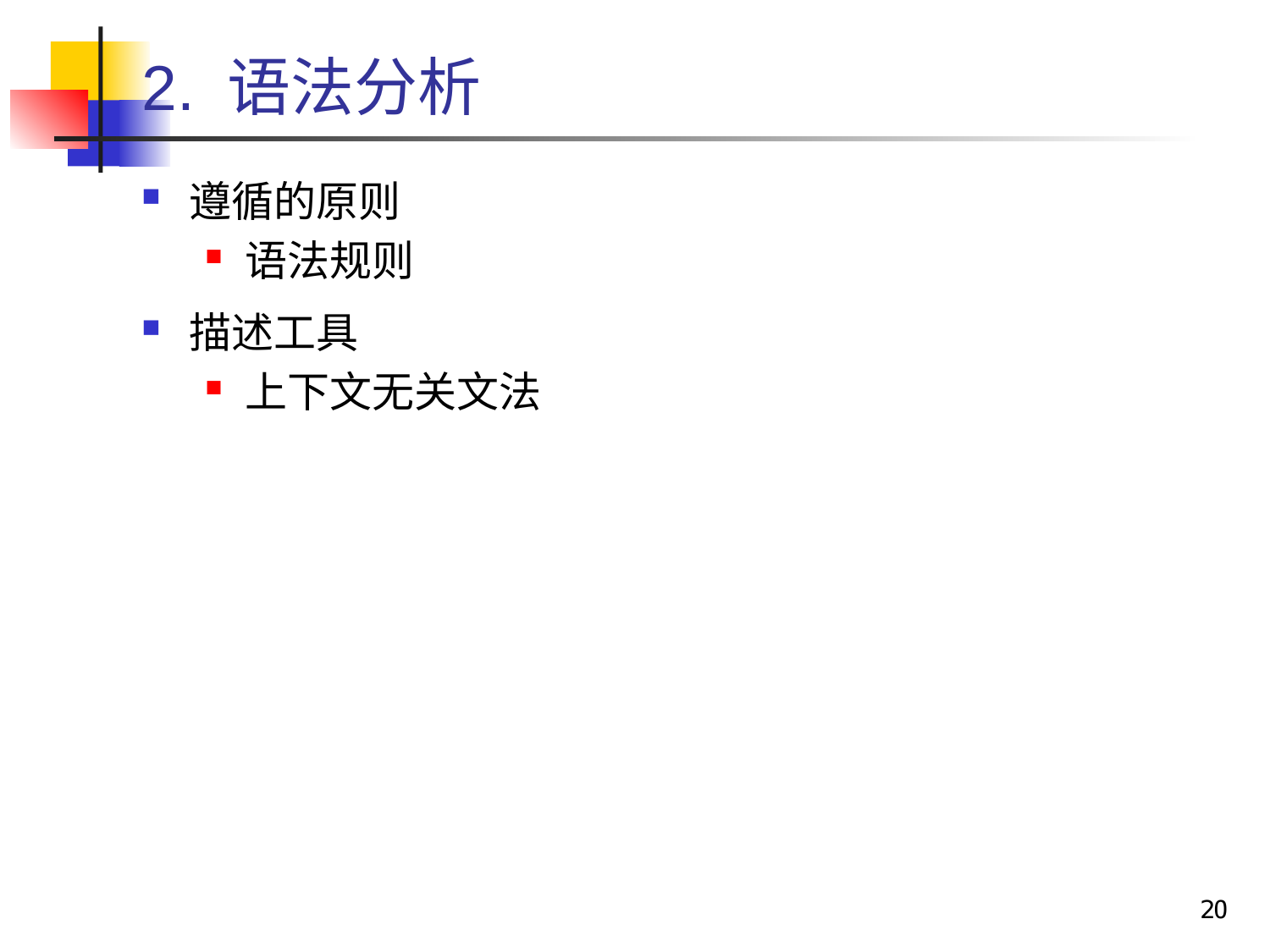

# 2. 语法分析
遵循的原则
语法规则
描述工具
上下文无关文法

20